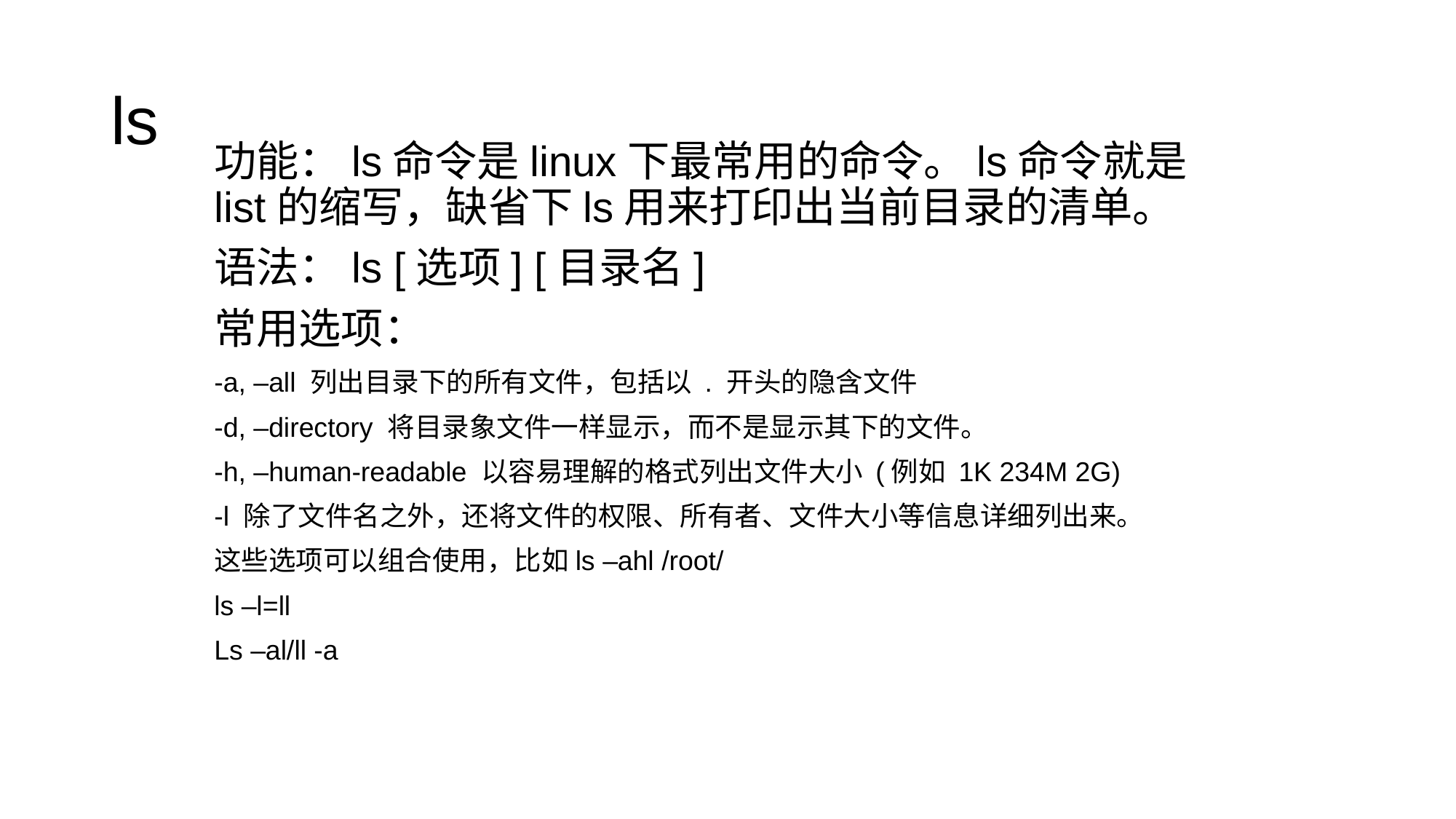

# ls
功能：ls命令是linux下最常用的命令。ls命令就是list的缩写，缺省下ls用来打印出当前目录的清单。
语法：ls [选项] [目录名]
常用选项：
-a, –all 列出目录下的所有文件，包括以 . 开头的隐含文件
-d, –directory 将目录象文件一样显示，而不是显示其下的文件。
-h, –human-readable 以容易理解的格式列出文件大小 (例如 1K 234M 2G)
-l 除了文件名之外，还将文件的权限、所有者、文件大小等信息详细列出来。
这些选项可以组合使用，比如ls –ahl /root/
ls –l=ll
Ls –al/ll -a